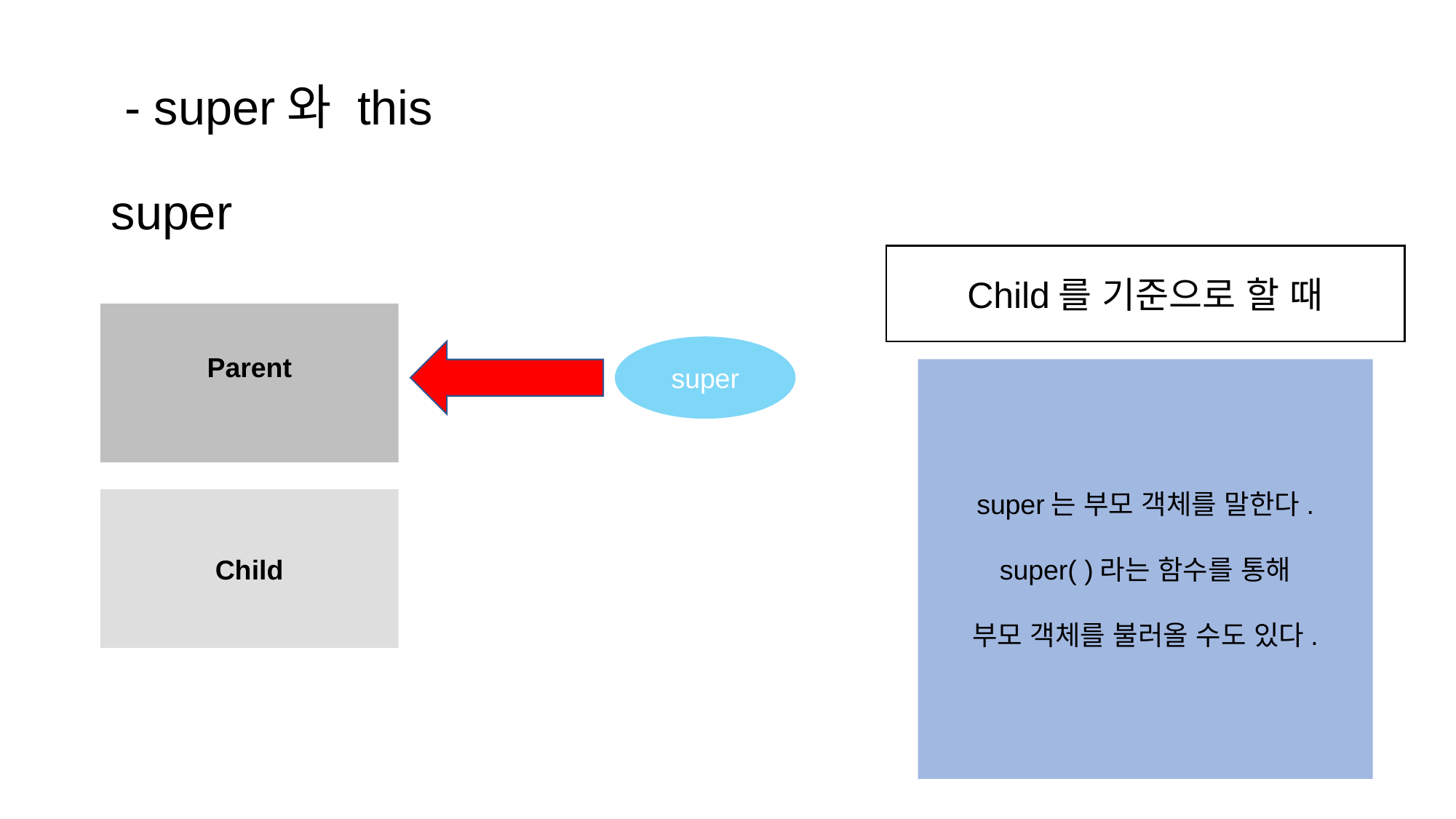

# - super와 this super
Child를 기준으로 할 때
Parent

super

super는 부모 객체를 말한다.

super( )라는 함수를 통해

부모 객체를 불러올 수도 있다.
Child